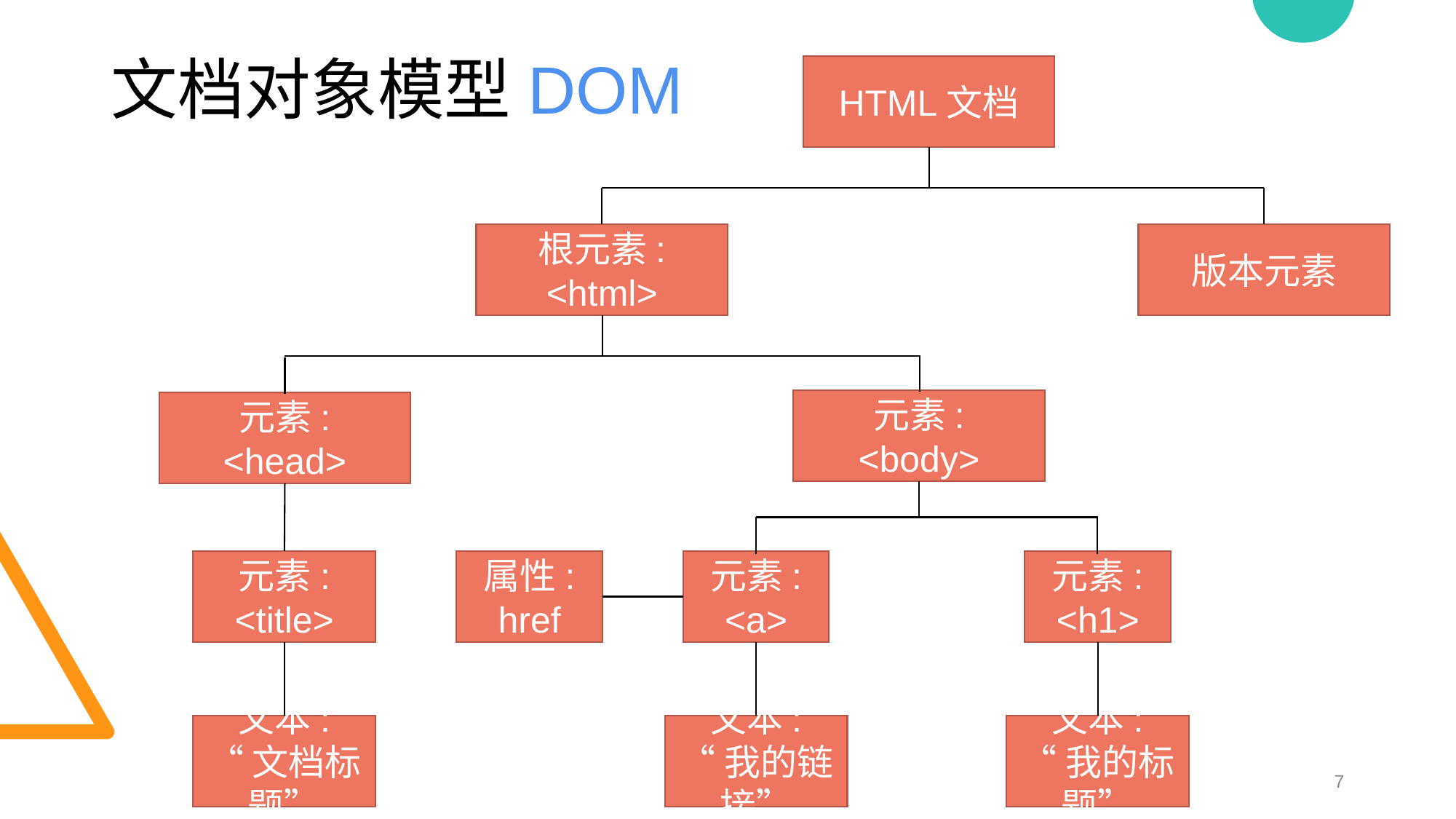

# 文档对象模型DOM
HTML文档
根元素:
<html>
版本元素
元素:
<body>
元素:
<head>
元素:
<title>
属性:
href
元素:
<a>
元素:
<h1>
文本:
“文档标题”
文本:
“我的链接”
文本:
“我的标题”
7